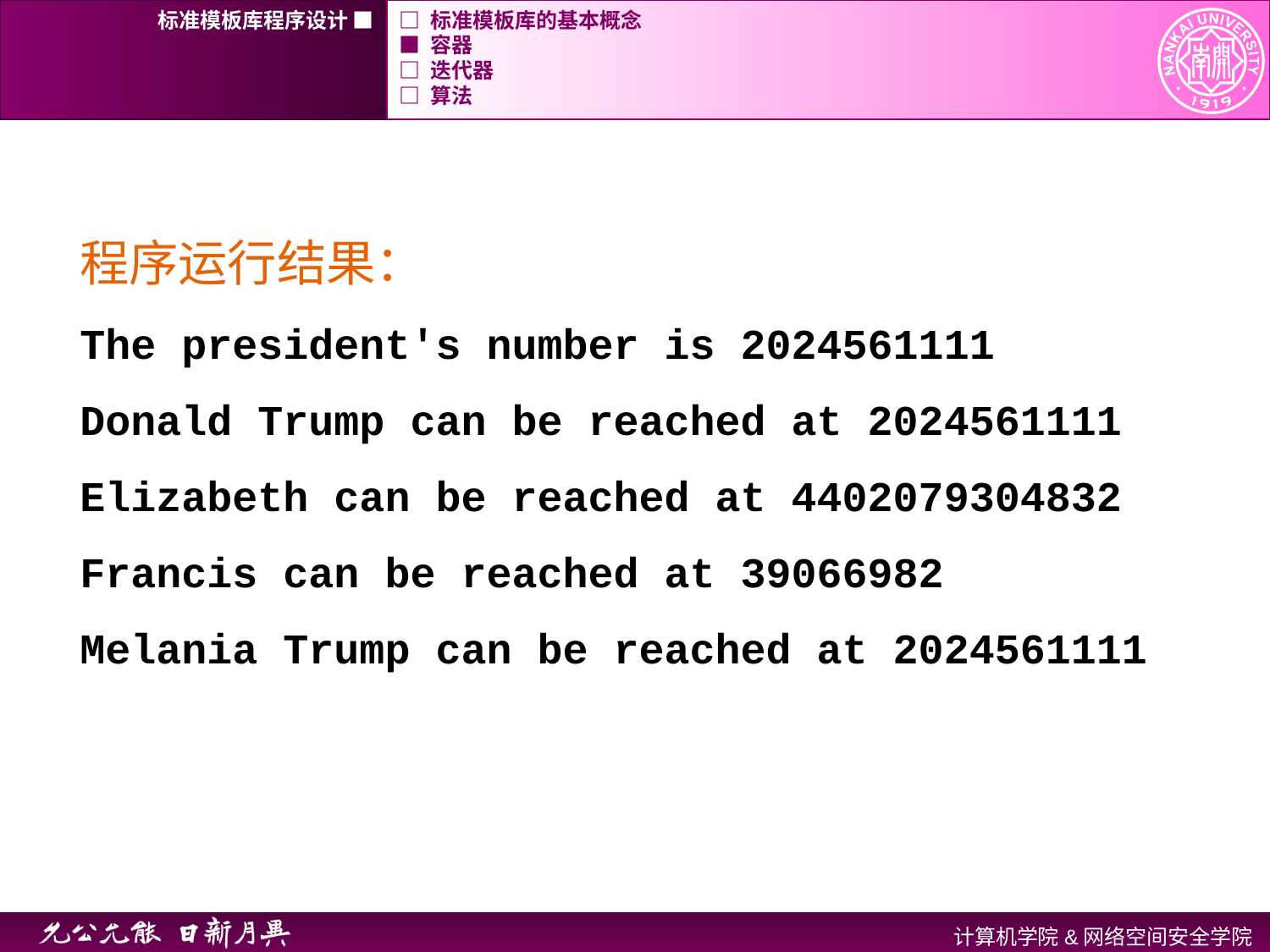

标准模板库程序设计 ■
□ 标准模板库的基本概念

■ 容器

□ 迭代器

□ 算法
程序运行结果：
The president's number is 2024561111
Donald Trump can be reached at 2024561111
Elizabeth can be reached at 4402079304832
Francis can be reached at 39066982
Melania Trump can be reached at 2024561111